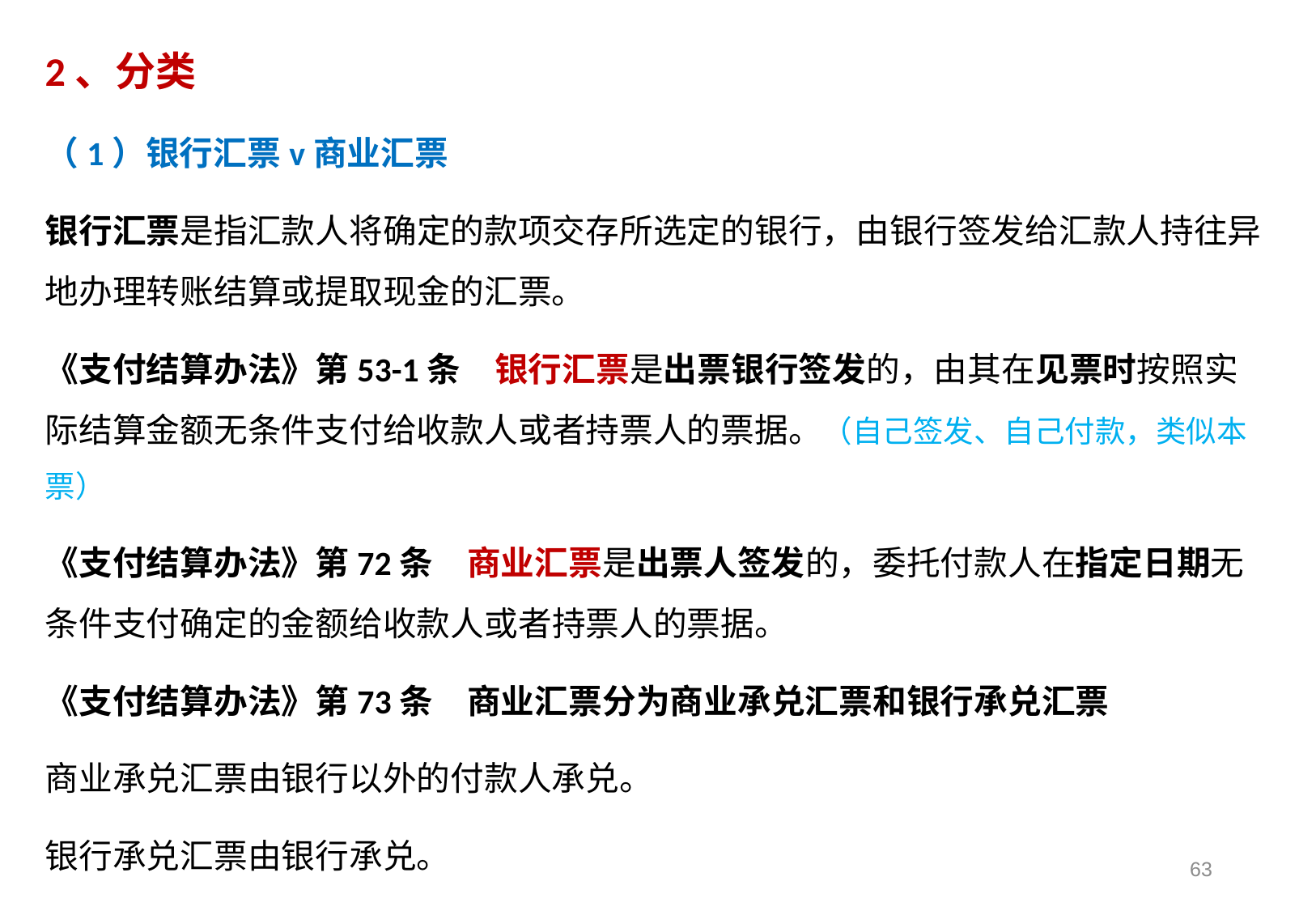

2、分类
（1）银行汇票v商业汇票
银行汇票是指汇款人将确定的款项交存所选定的银行，由银行签发给汇款人持往异地办理转账结算或提取现金的汇票。
《支付结算办法》第53-1条　银行汇票是出票银行签发的，由其在见票时按照实际结算金额无条件支付给收款人或者持票人的票据。（自己签发、自己付款，类似本票）
《支付结算办法》第72条　商业汇票是出票人签发的，委托付款人在指定日期无条件支付确定的金额给收款人或者持票人的票据。
《支付结算办法》第73条　商业汇票分为商业承兑汇票和银行承兑汇票
商业承兑汇票由银行以外的付款人承兑。
银行承兑汇票由银行承兑。
商业汇票的付款人为承兑人。
63